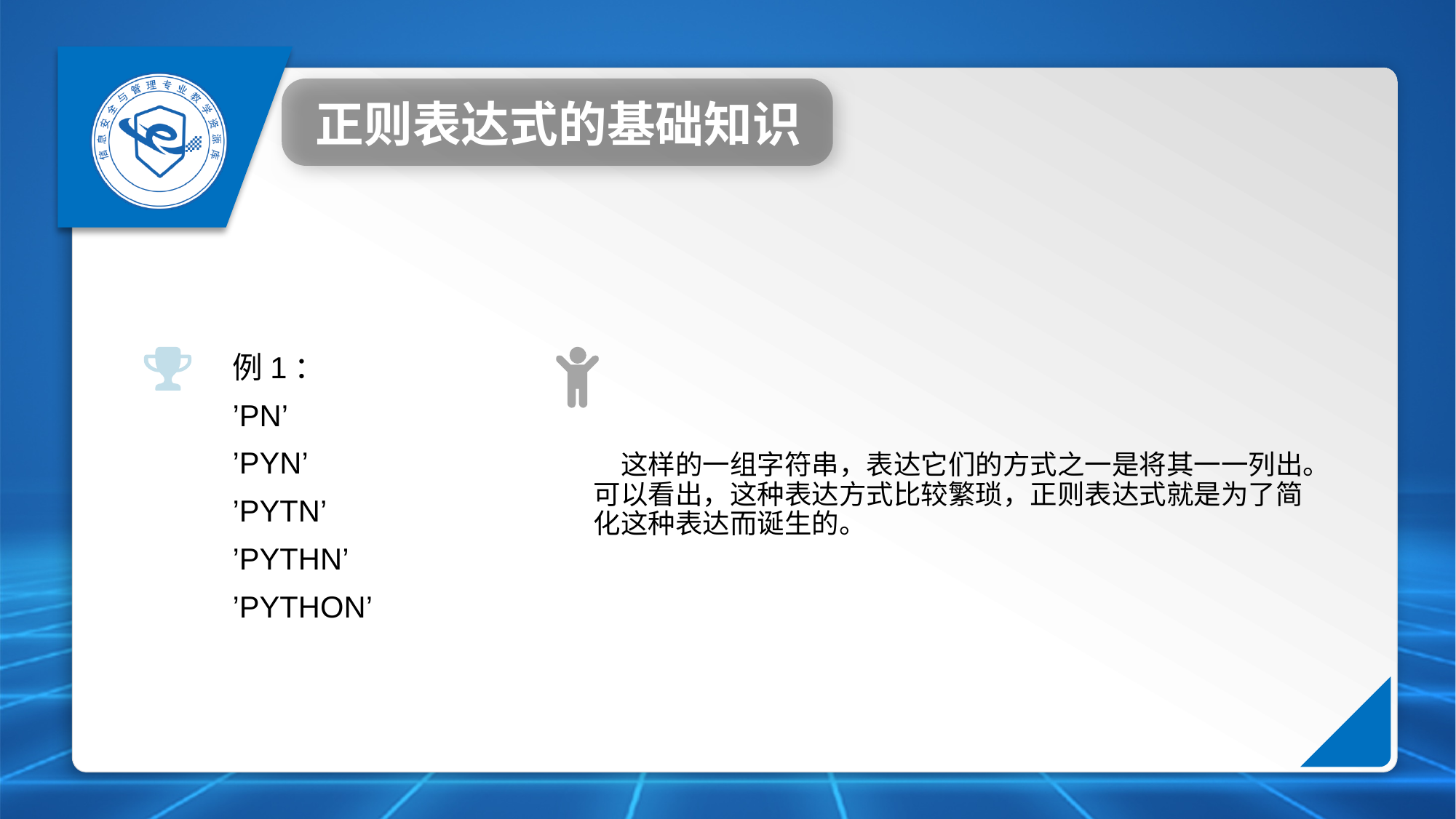

正则表达式的基础知识

例1：
’PN’
’PYN’
’PYTN’
’PYTHN’
’PYTHON’

这样的一组字符串，表达它们的方式之一是将其一一列出。可以看出，这种表达方式比较繁琐，正则表达式就是为了简化这种表达而诞生的。